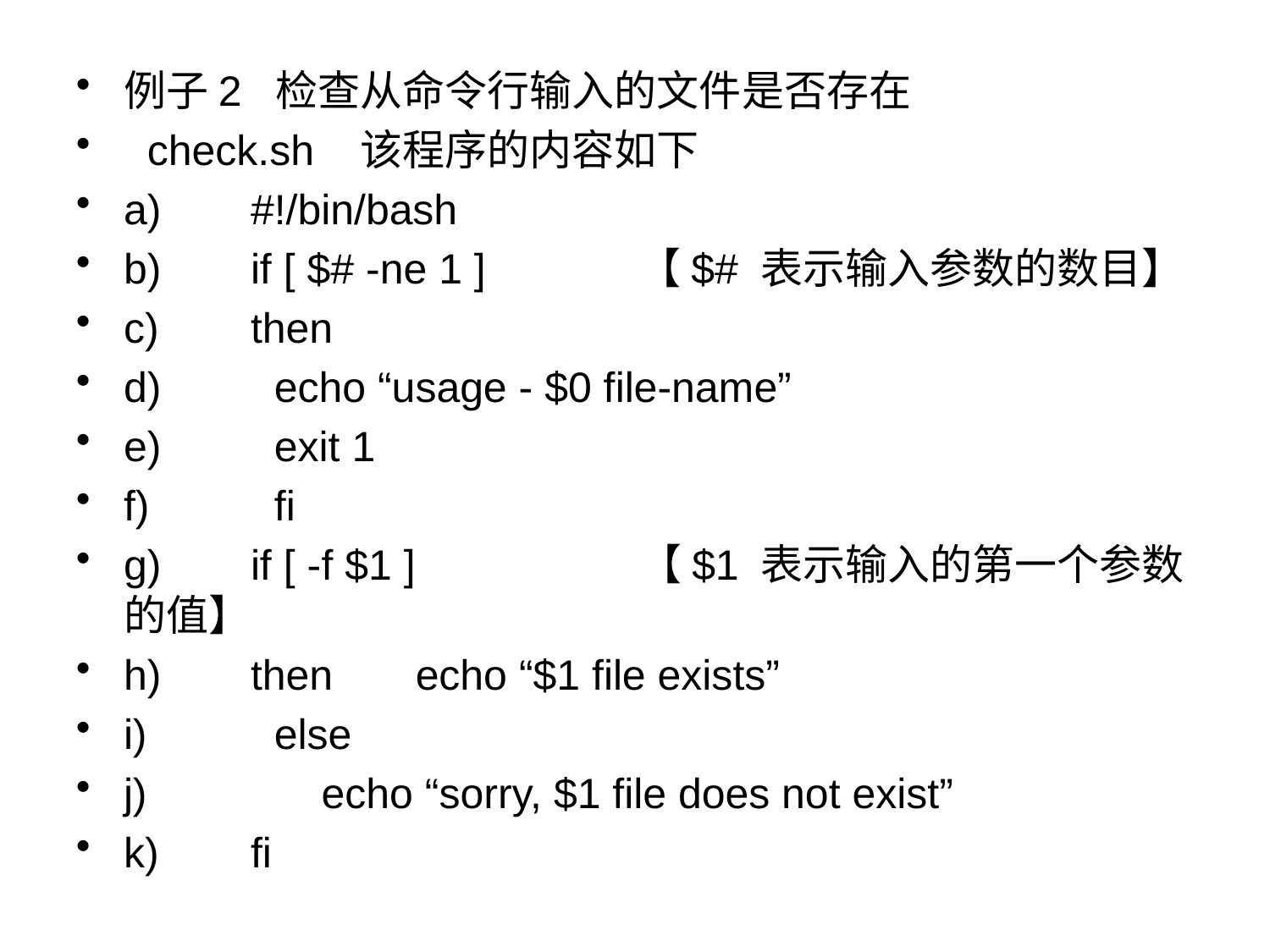

例子2  检查从命令行输入的文件是否存在
  check.sh   该程序的内容如下
a)	#!/bin/bash
b)	if [ $# -ne 1 ]            【$# 表示输入参数的数目】
c)	then
d)	  echo “usage - $0 file-name”
e)	  exit 1
f)	  fi
g)	if [ -f $1 ]                  【$1 表示输入的第一个参数的值】
h)	then       echo “$1 file exists”
i)	  else
j)	      echo “sorry, $1 file does not exist”
k)	fi